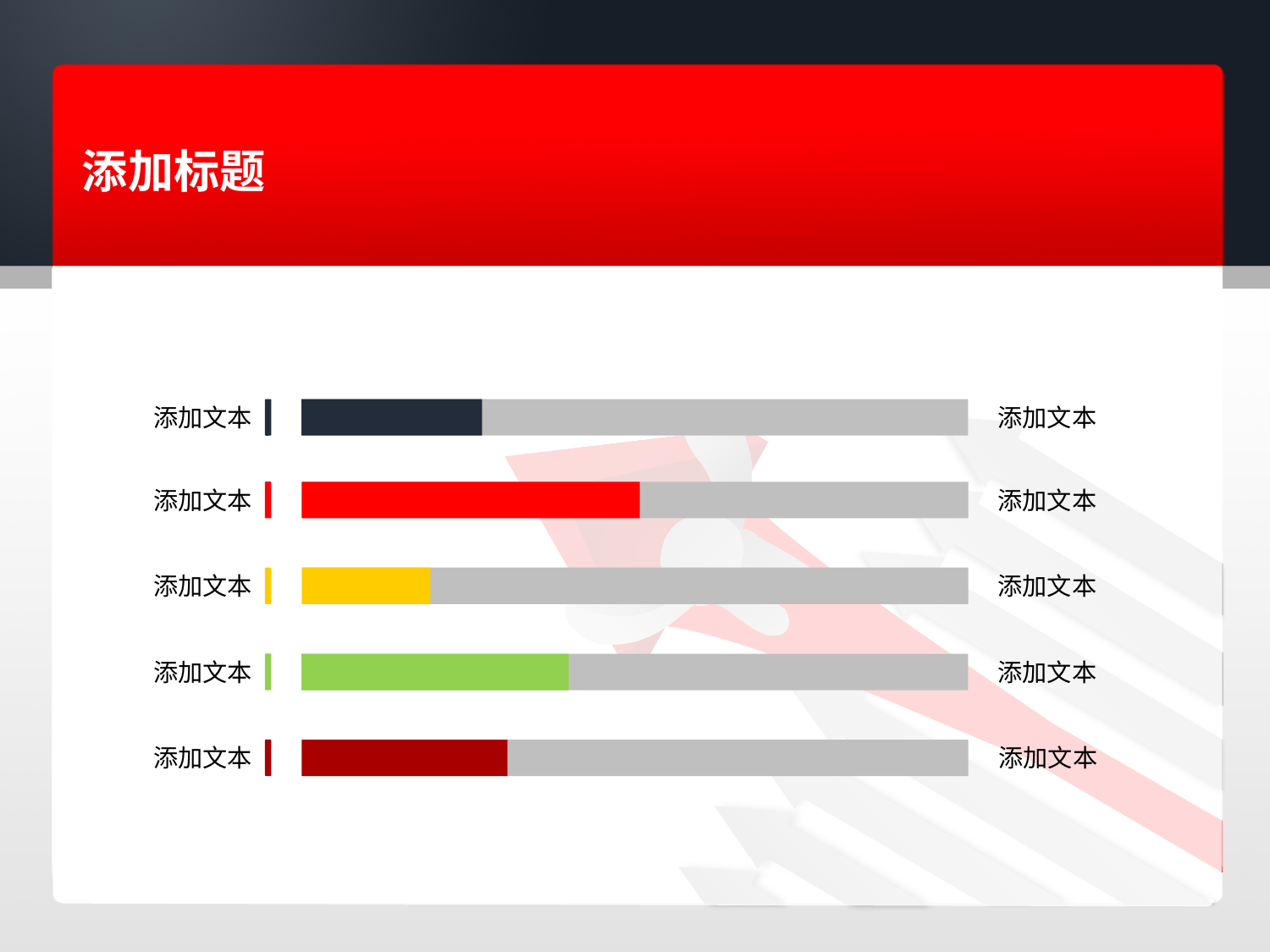

添加标题
添加文本
添加文本

添加文本
添加文本

添加文本
添加文本

添加文本
添加文本

添加文本
添加文本